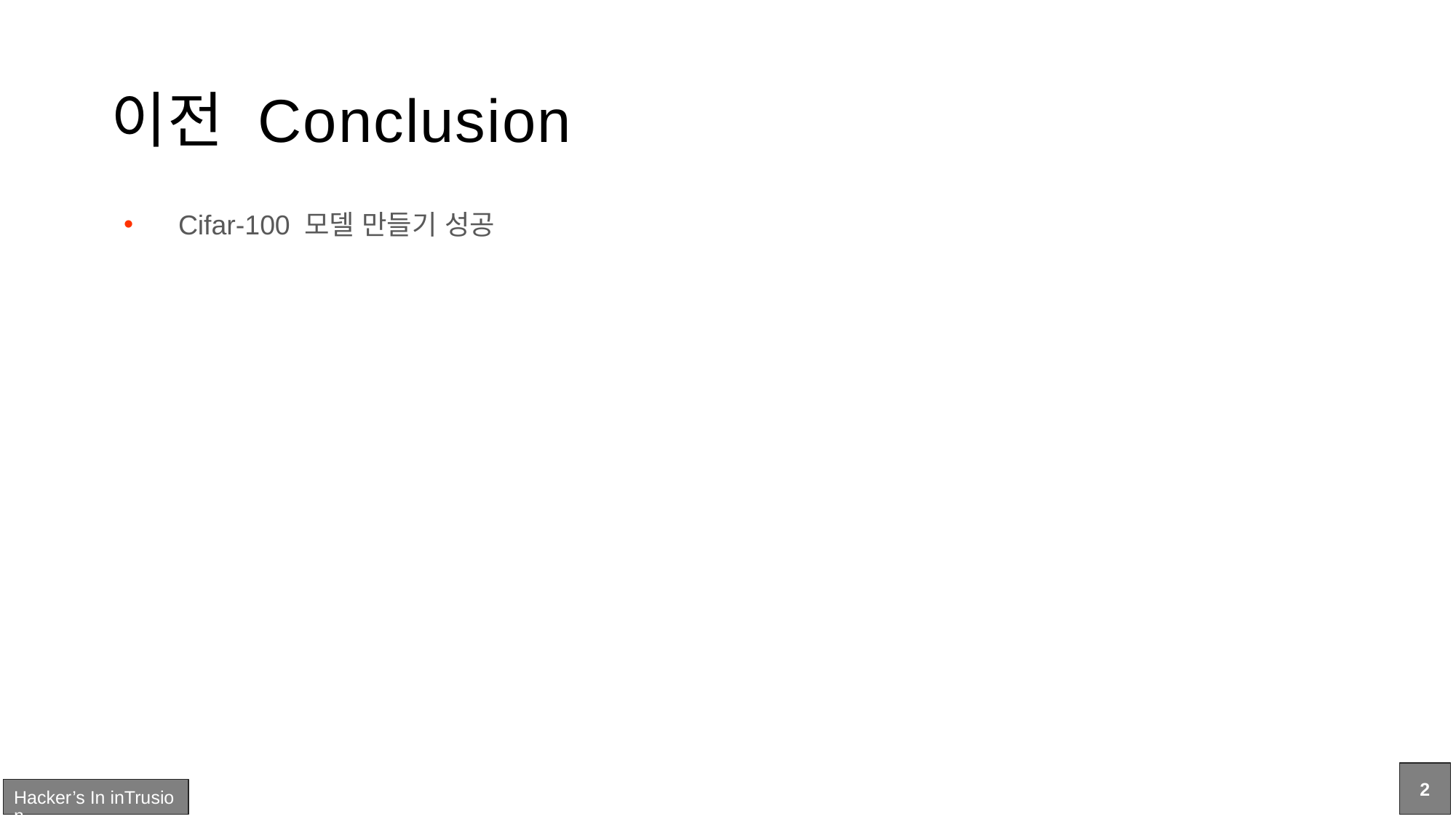

# 이전 Conclusion
Cifar-100 모델 만들기 성공
2
Hacker’s In inTrusion